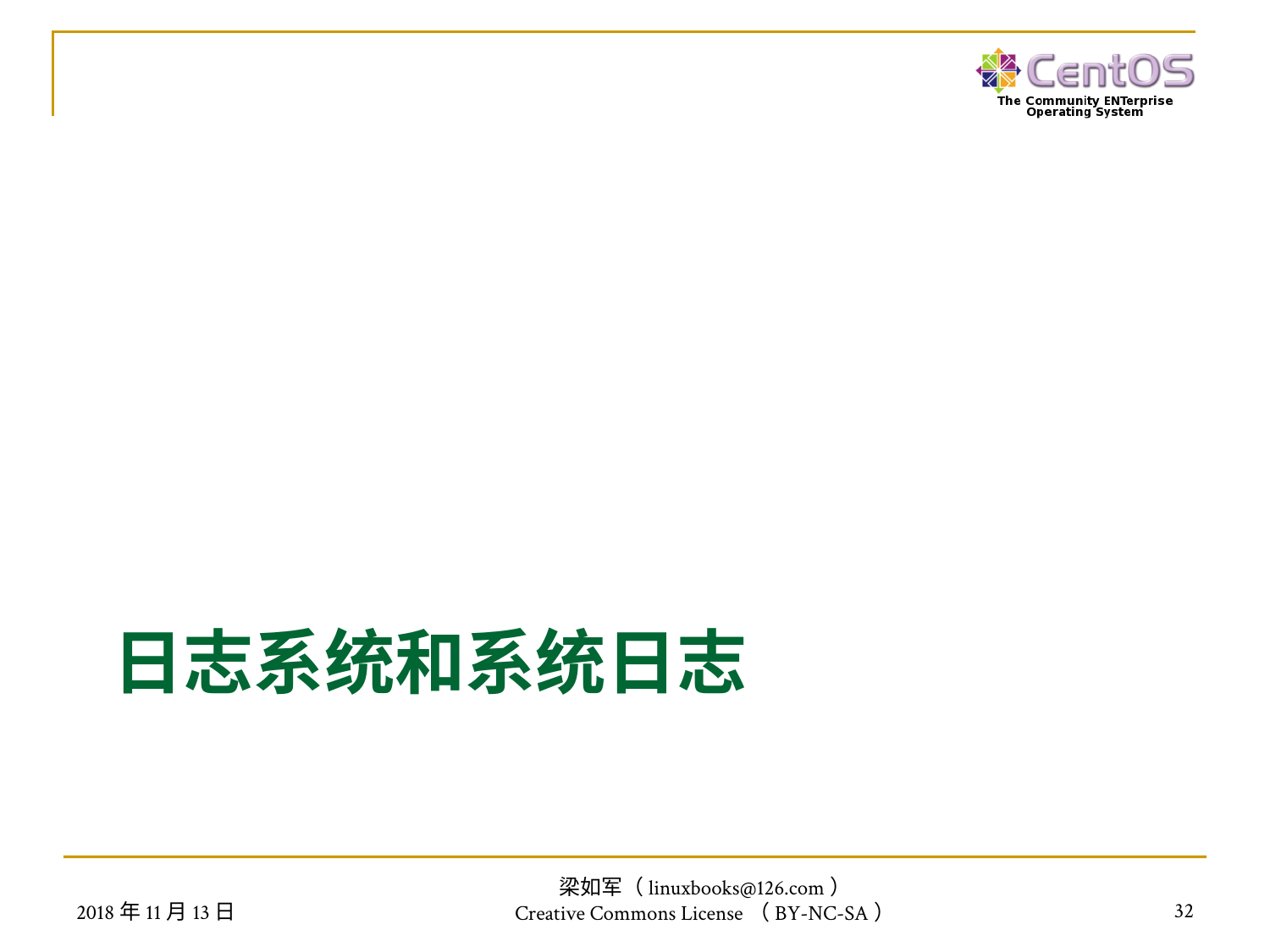

# 日志系统和系统日志
2018年11月13日
32
梁如军（linuxbooks@126.com）
Creative Commons License（BY-NC-SA）